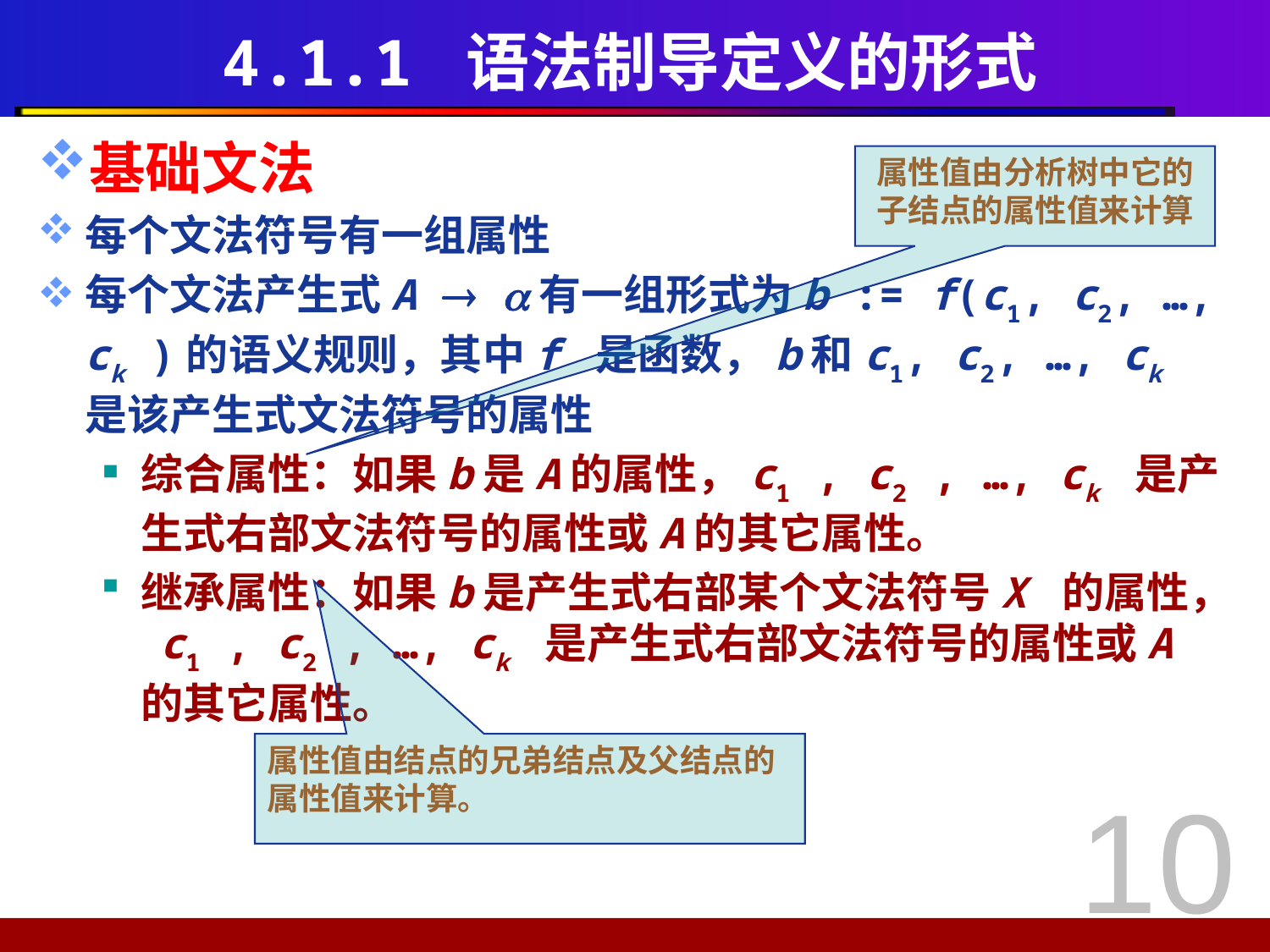

# 4.1.1 语法制导定义的形式
基础文法
每个文法符号有一组属性
每个文法产生式A → α有一组形式为b := f(c1, c2, …, ck )的语义规则，其中f 是函数，b和c1, c2, …, ck 是该产生式文法符号的属性
综合属性：如果b是A的属性，c1 , c2 , …, ck 是产生式右部文法符号的属性或A的其它属性。
继承属性：如果b是产生式右部某个文法符号X 的属性， c1 , c2 , …, ck 是产生式右部文法符号的属性或A 的其它属性。

属性值由分析树中它的子结点的属性值来计算
属性值由结点的兄弟结点及父结点的属性值来计算。
10